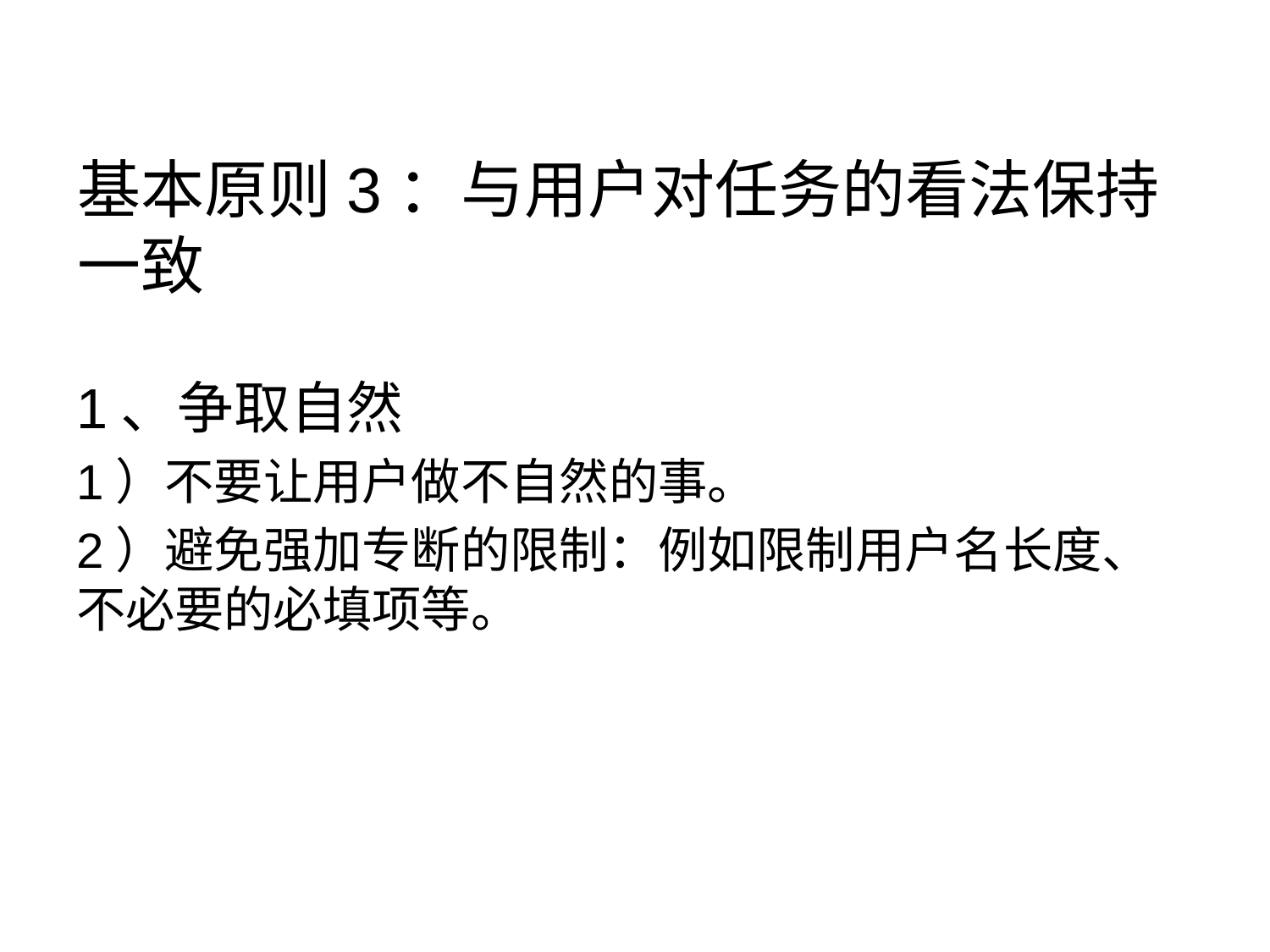

基本原则3：与用户对任务的看法保持一致
1、争取自然
1）不要让用户做不自然的事。
2）避免强加专断的限制：例如限制用户名长度、不必要的必填项等。